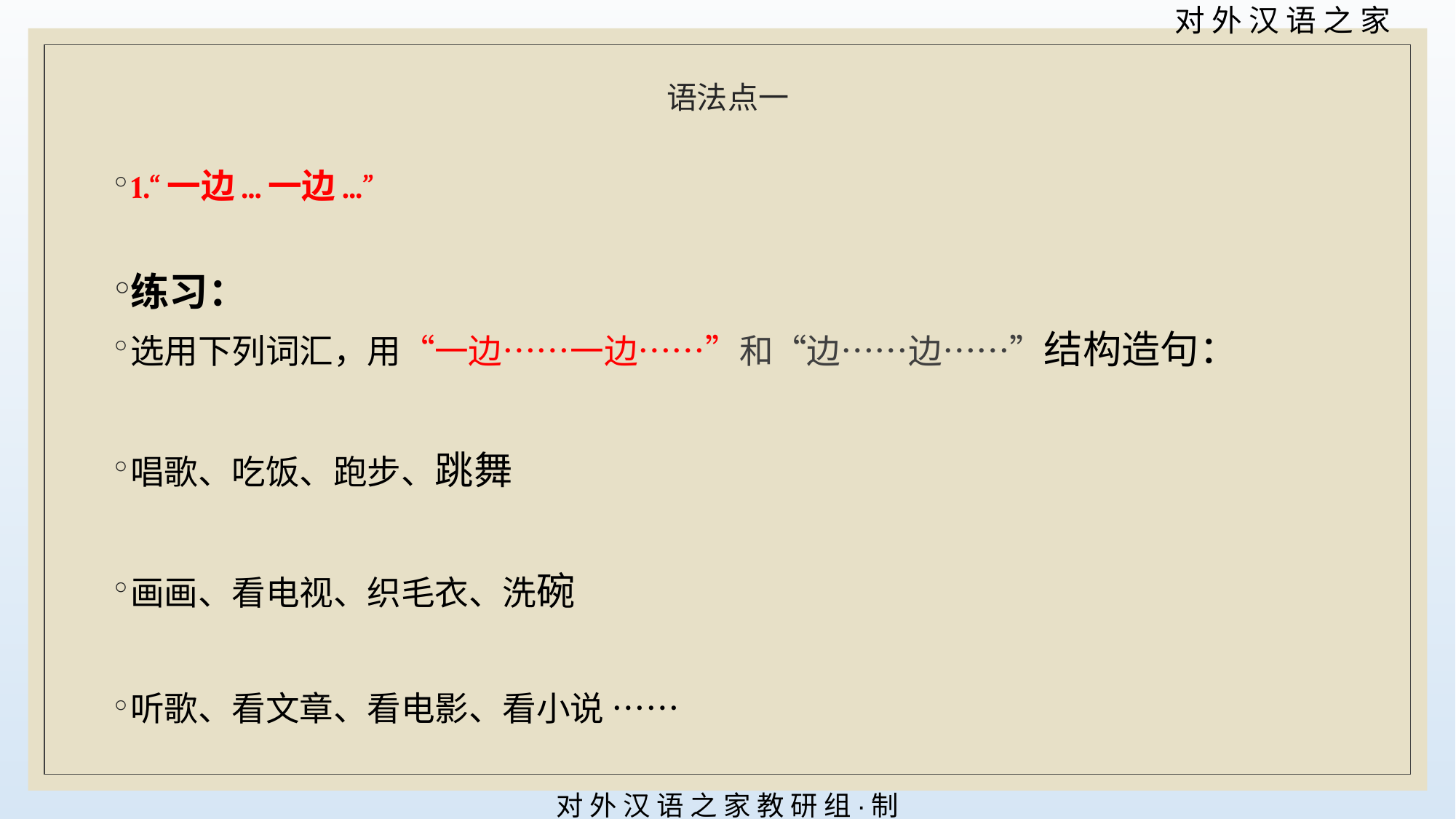

# 语法点一
1.“一边...一边...”

练习：
选用下列词汇，用“一边……一边……”和“边……边……”结构造句：

唱歌、吃饭、跑步、跳舞

画画、看电视、织毛衣、洗碗

听歌、看文章、看电影、看小说 ……